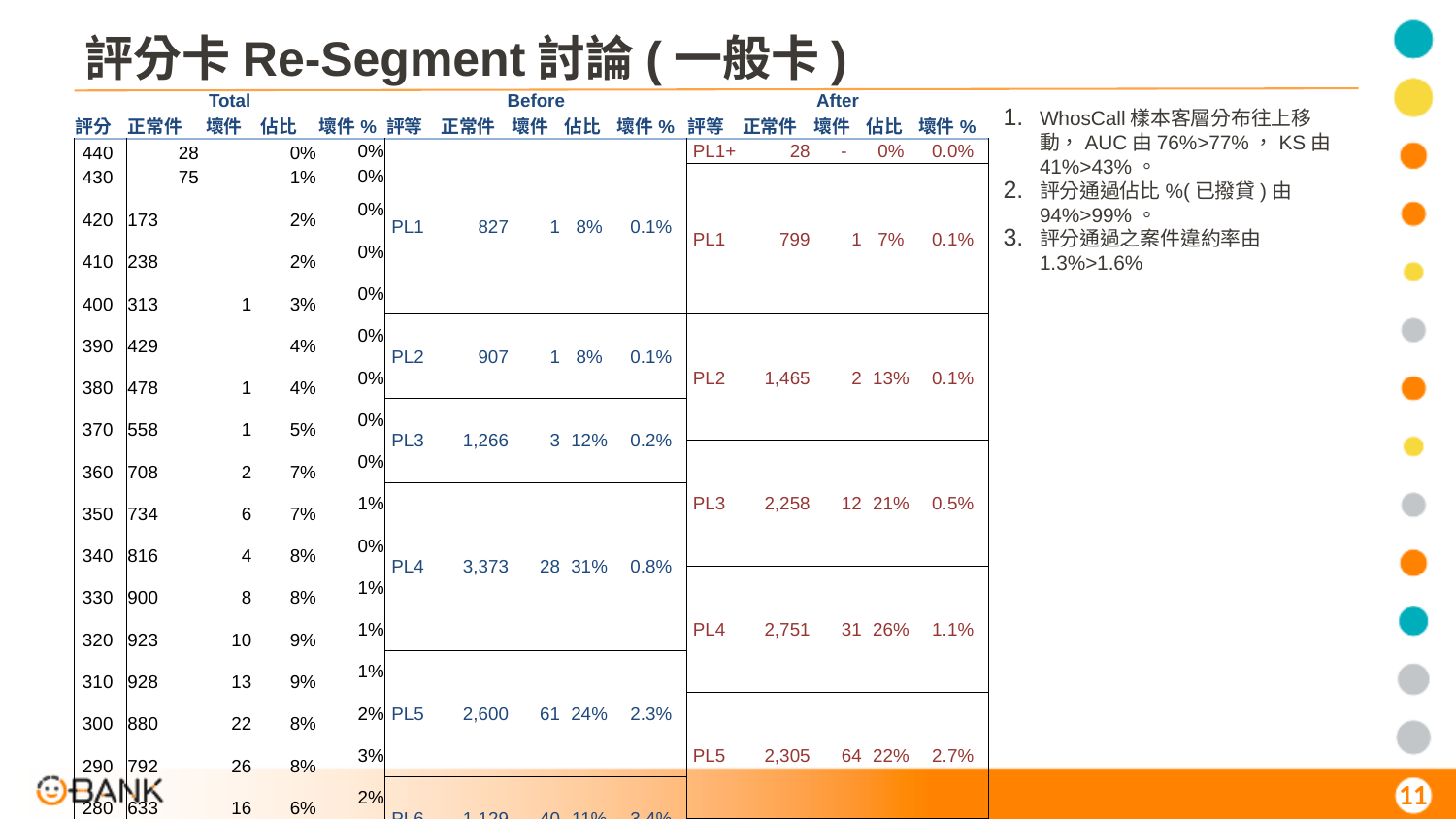

評分卡Re-Segment討論(一般卡)
| Total |  |  |  |  | Before |  |  |  |  | After |  |  |  |  |
| --- | --- | --- | --- | --- | --- | --- | --- | --- | --- | --- | --- | --- | --- | --- |
| 評分 | 正常件 | 壞件 | 佔比 | 壞件% | 評等 | 正常件 | 壞件 | 佔比 | 壞件% | 評等 | 正常件 | 壞件 | 佔比 | 壞件% |
| 440 | 28 |  | 0% | 0% | PL1 | 827 | 1 | 8% | 0.1% | PL1+ | 28 | - | 0% | 0.0% |
| 430 | 75 |  | 1% | 0% |  |  |  |  |  | PL1 | 799 | 1 | 7% | 0.1% |
| 420 | 173 |  | 2% | 0% |  |  |  |  |  |  |  |  |  |  |
| 410 | 238 |  | 2% | 0% |  |  |  |  |  |  |  |  |  |  |
| 400 | 313 | 1 | 3% | 0% |  |  |  |  |  |  |  |  |  |  |
| 390 | 429 |  | 4% | 0% | PL2 | 907 | 1 | 8% | 0.1% | PL2 | 1,465 | 2 | 13% | 0.1% |
| 380 | 478 | 1 | 4% | 0% |  |  |  |  |  |  |  |  |  |  |
| 370 | 558 | 1 | 5% | 0% | PL3 | 1,266 | 3 | 12% | 0.2% |  |  |  |  |  |
| 360 | 708 | 2 | 7% | 0% |  |  |  |  |  | PL3 | 2,258 | 12 | 21% | 0.5% |
| 350 | 734 | 6 | 7% | 1% | PL4 | 3,373 | 28 | 31% | 0.8% |  |  |  |  |  |
| 340 | 816 | 4 | 8% | 0% |  |  |  |  |  |  |  |  |  |  |
| 330 | 900 | 8 | 8% | 1% |  |  |  |  |  | PL4 | 2,751 | 31 | 26% | 1.1% |
| 320 | 923 | 10 | 9% | 1% |  |  |  |  |  |  |  |  |  |  |
| 310 | 928 | 13 | 9% | 1% | PL5 | 2,600 | 61 | 24% | 2.3% |  |  |  |  |  |
| 300 | 880 | 22 | 8% | 2% |  |  |  |  |  | PL5 | 2,305 | 64 | 22% | 2.7% |
| 290 | 792 | 26 | 8% | 3% |  |  |  |  |  |  |  |  |  |  |
| 280 | 633 | 16 | 6% | 2% | PL6 | 1,129 | 40 | 11% | 3.4% |  |  |  |  |  |
| 270 | 496 | 24 | 5% | 5% |  |  |  |  |  | PL6 | 981 | 58 | 10% | 5.6% |
| 260 | 319 | 25 | 3% | 7% | PL7 | 595 | 46 | 6% | 7.2% |  |  |  |  |  |
| 250 | 166 | 9 | 2% | 5% |  |  |  |  |  |  |  |  |  |  |
| 240 | 89 | 8 | 1% | 8% |  |  |  |  |  | PL7 | 89 | 8 | 1% | 8.2% |
| 230 | 21 | 4 | 0% | 16% |  |  |  |  |  | PL7- | 21 | 4 | 0% | 16.0% |
| 總計 | 10,697 | 180 | 100% | 1.7% |  | K-S值 | 41% | AUC | 76% |  | K-S值 | 43% | AUC | 77% |
WhosCall樣本客層分布往上移動，AUC由76%>77%，KS由41%>43%。
評分通過佔比%(已撥貸)由94%>99%。
評分通過之案件違約率由1.3%>1.6%